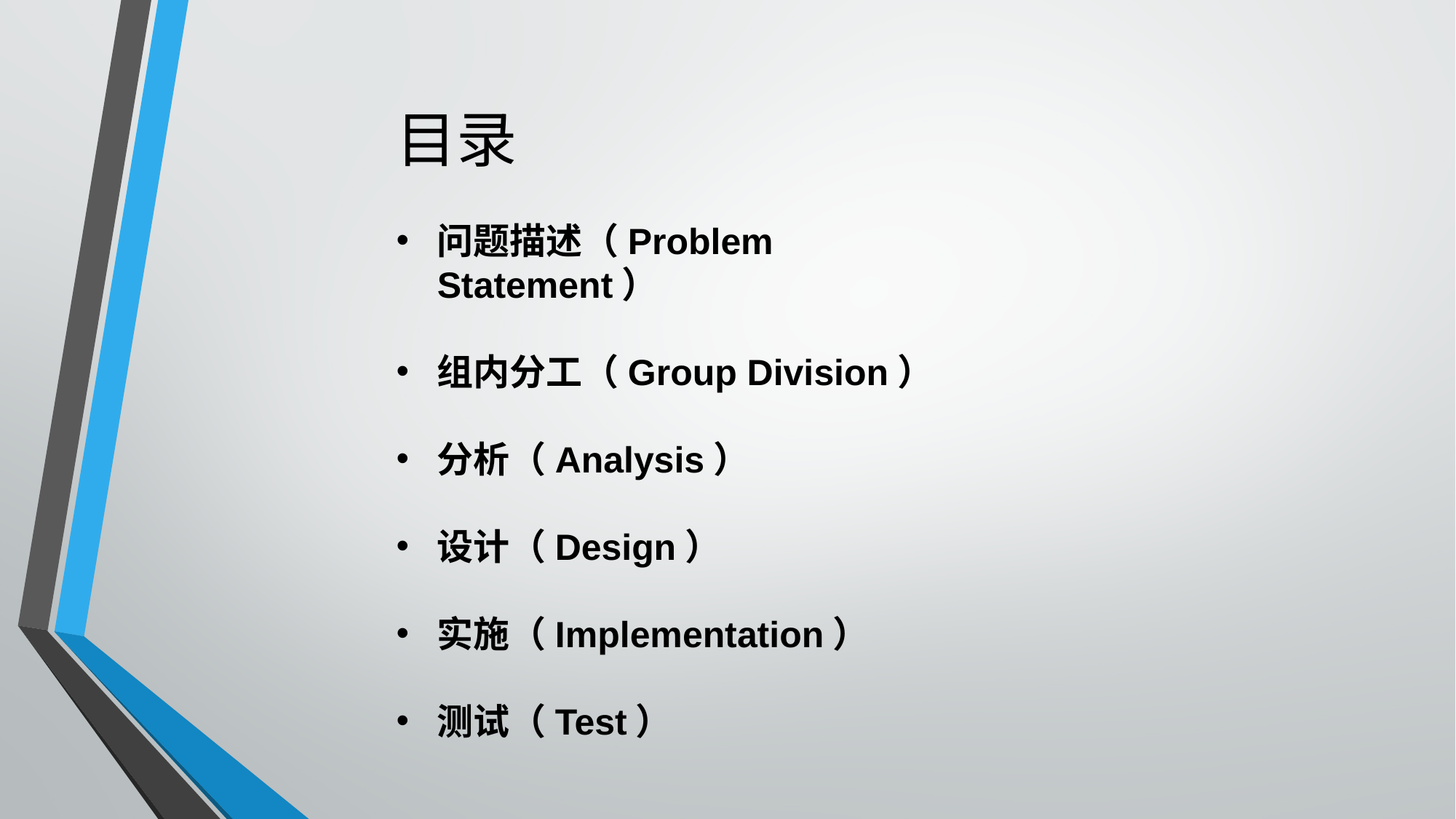

目录

问题描述（Problem Statement）

组内分工（Group Division）

分析（Analysis）

设计（Design）

实施（Implementation）

测试（Test）